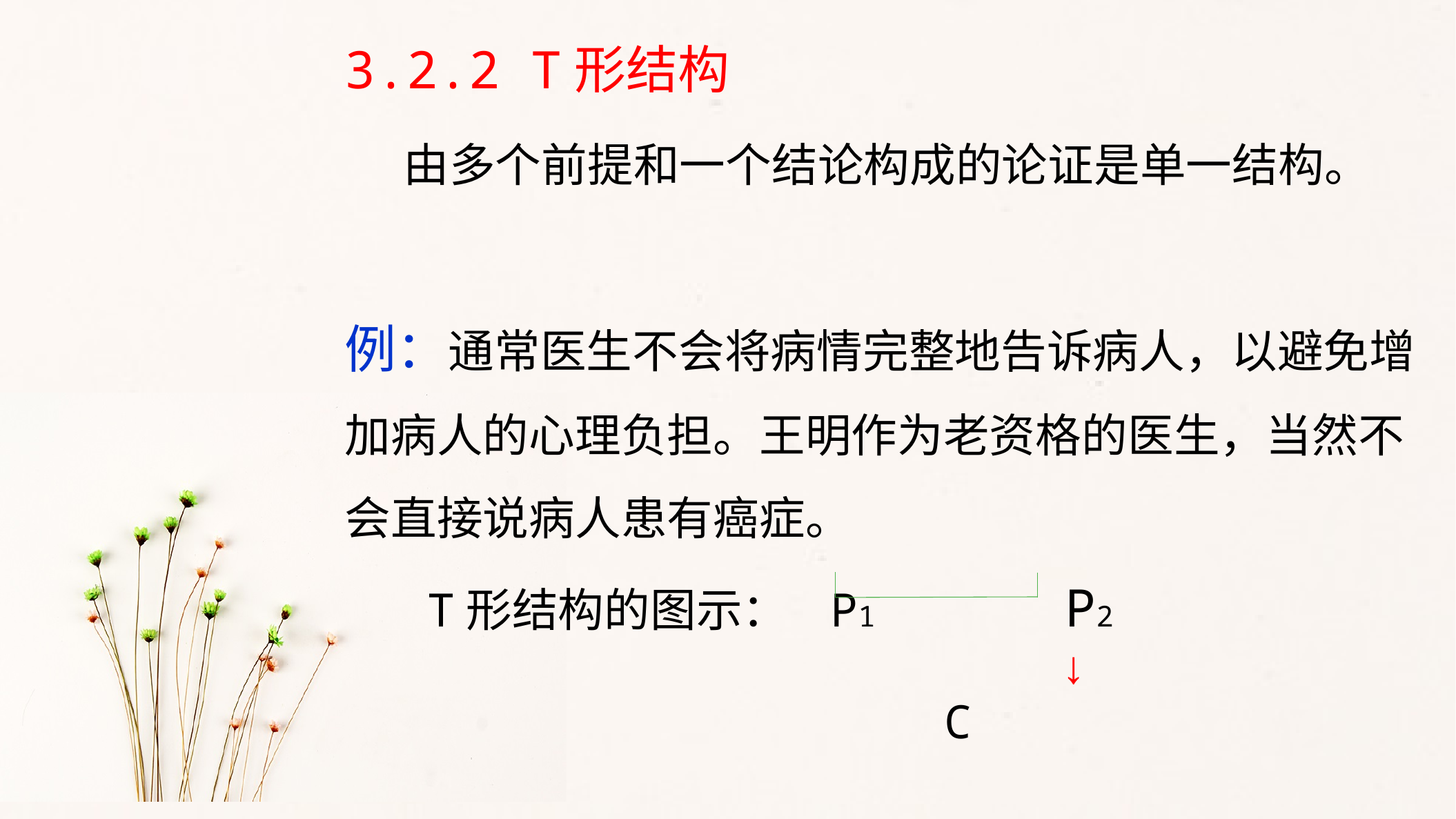

3.2.2 T形结构
    由多个前提和一个结论构成的论证是单一结构。
例：通常医生不会将病情完整地告诉病人，以避免增加病人的心理负担。王明作为老资格的医生，当然不会直接说病人患有癌症。
   T形结构的图示：   P1           P2
                          ↓
                                               C